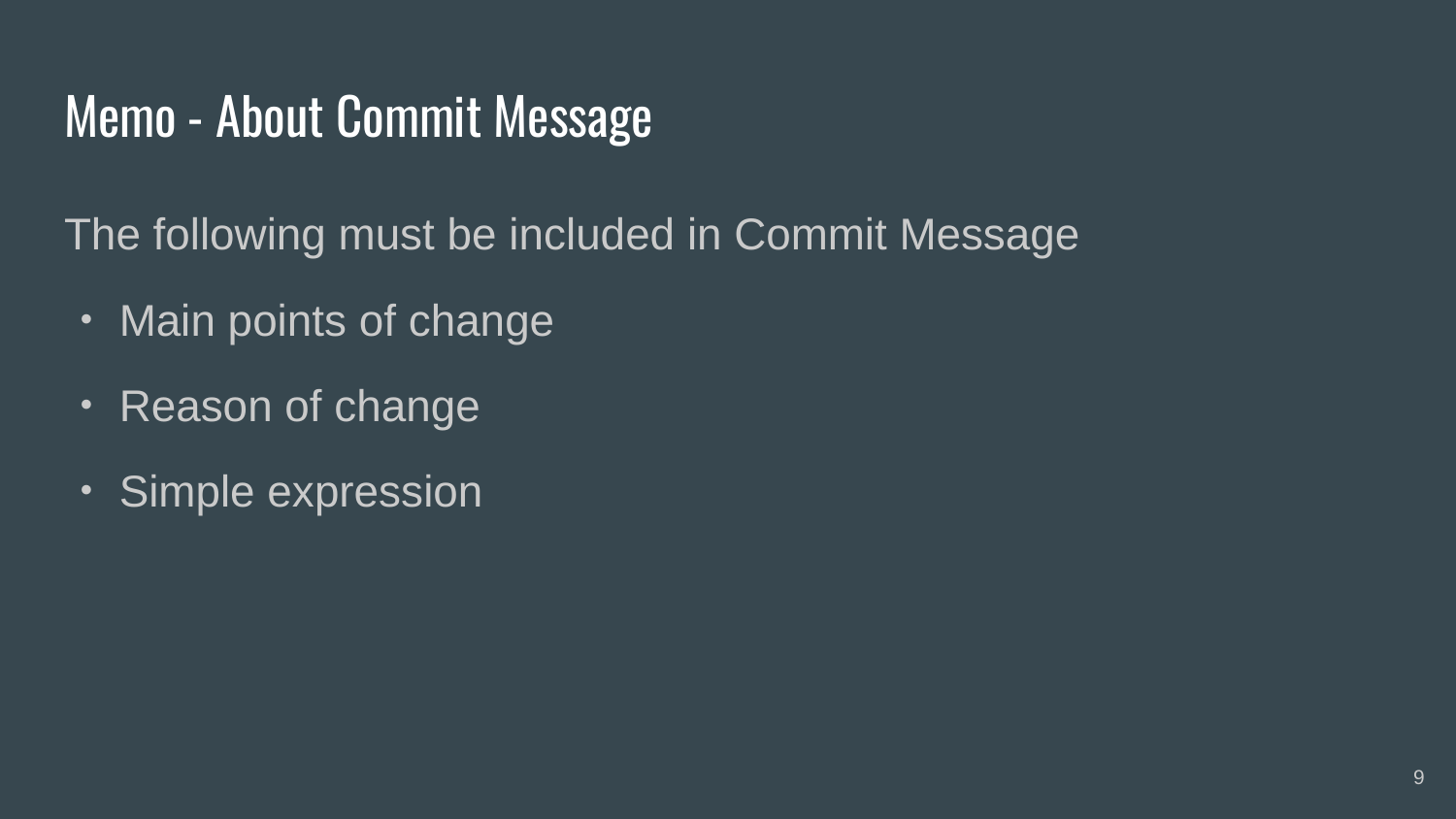

# Memo - About Commit Message
The following must be included in Commit Message
・Main points of change
・Reason of change
・Simple expression
9